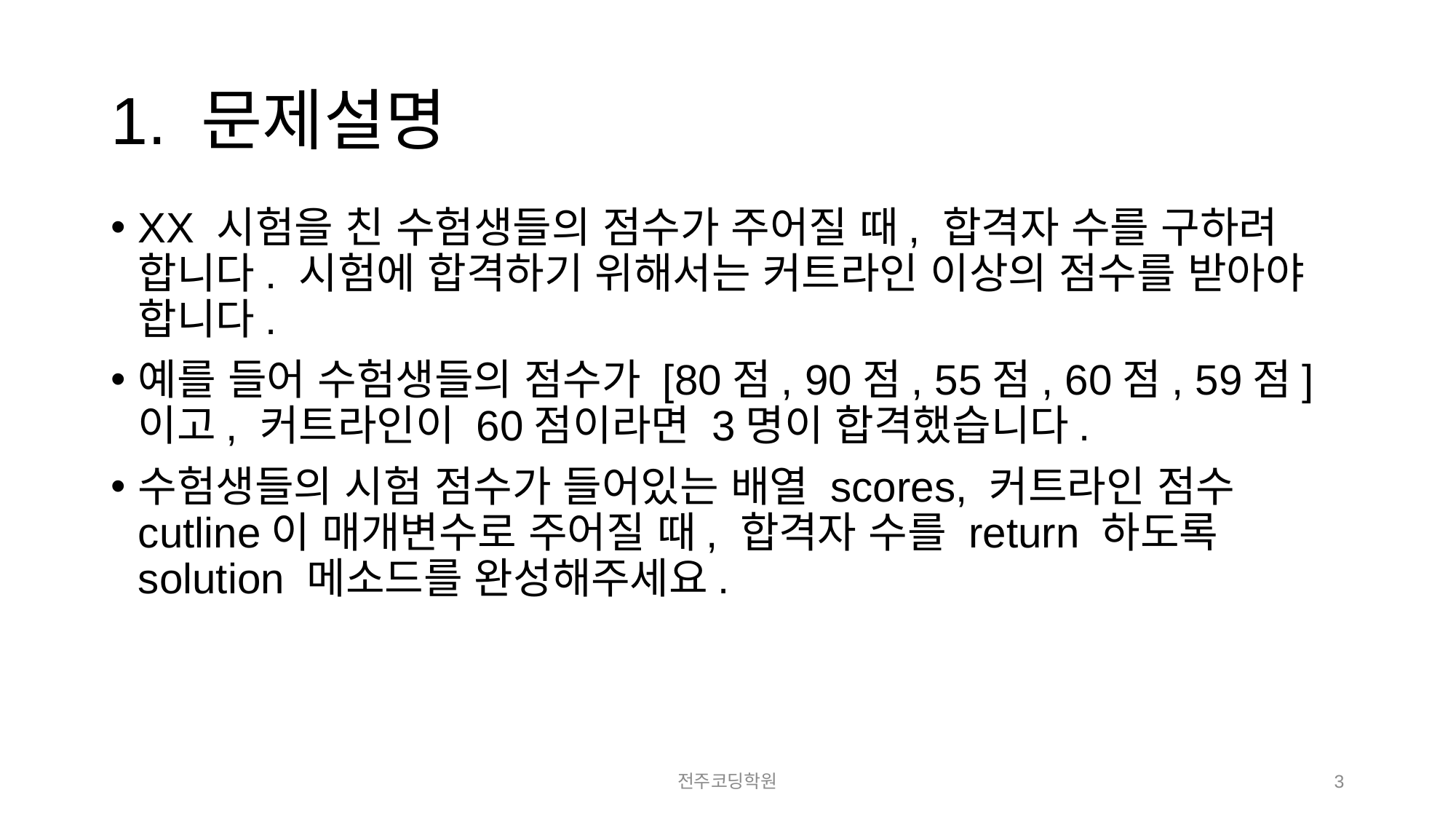

# 1. 문제설명
XX 시험을 친 수험생들의 점수가 주어질 때, 합격자 수를 구하려 합니다. 시험에 합격하기 위해서는 커트라인 이상의 점수를 받아야 합니다.
예를 들어 수험생들의 점수가 [80점, 90점, 55점, 60점, 59점]이고, 커트라인이 60점이라면 3명이 합격했습니다.
수험생들의 시험 점수가 들어있는 배열 scores, 커트라인 점수 cutline이 매개변수로 주어질 때, 합격자 수를 return 하도록 solution 메소드를 완성해주세요.
전주코딩학원
3